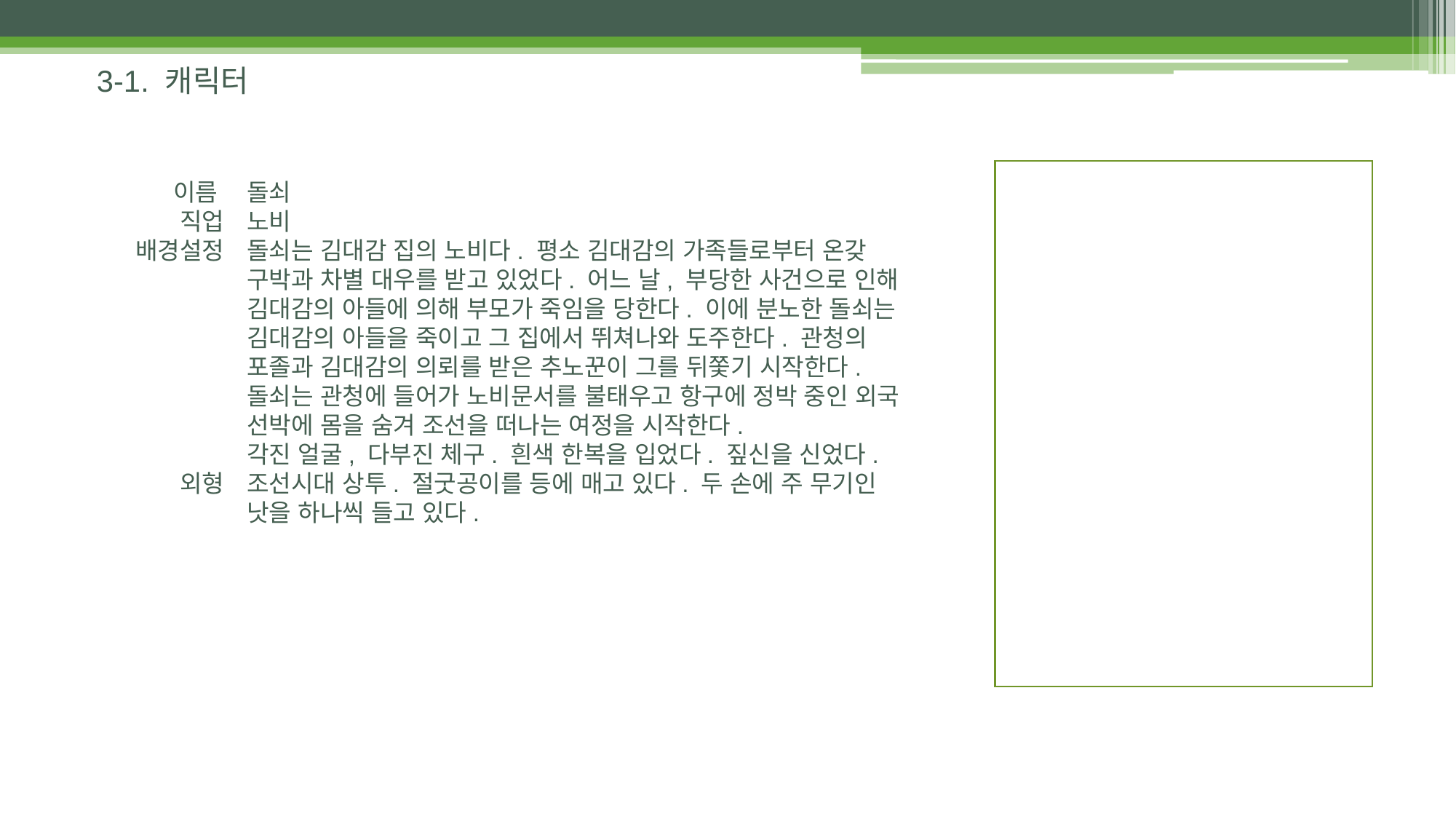

# 3-1. 캐릭터

이름
직업
배경설정

외형
돌쇠
노비
돌쇠는 김대감 집의 노비다. 평소 김대감의 가족들로부터 온갖 구박과 차별 대우를 받고 있었다. 어느 날, 부당한 사건으로 인해 김대감의 아들에 의해 부모가 죽임을 당한다. 이에 분노한 돌쇠는 김대감의 아들을 죽이고 그 집에서 뛰쳐나와 도주한다. 관청의 포졸과 김대감의 의뢰를 받은 추노꾼이 그를 뒤쫓기 시작한다. 돌쇠는 관청에 들어가 노비문서를 불태우고 항구에 정박 중인 외국 선박에 몸을 숨겨 조선을 떠나는 여정을 시작한다.
각진 얼굴, 다부진 체구. 흰색 한복을 입었다. 짚신을 신었다. 조선시대 상투. 절굿공이를 등에 매고 있다. 두 손에 주 무기인 낫을 하나씩 들고 있다.